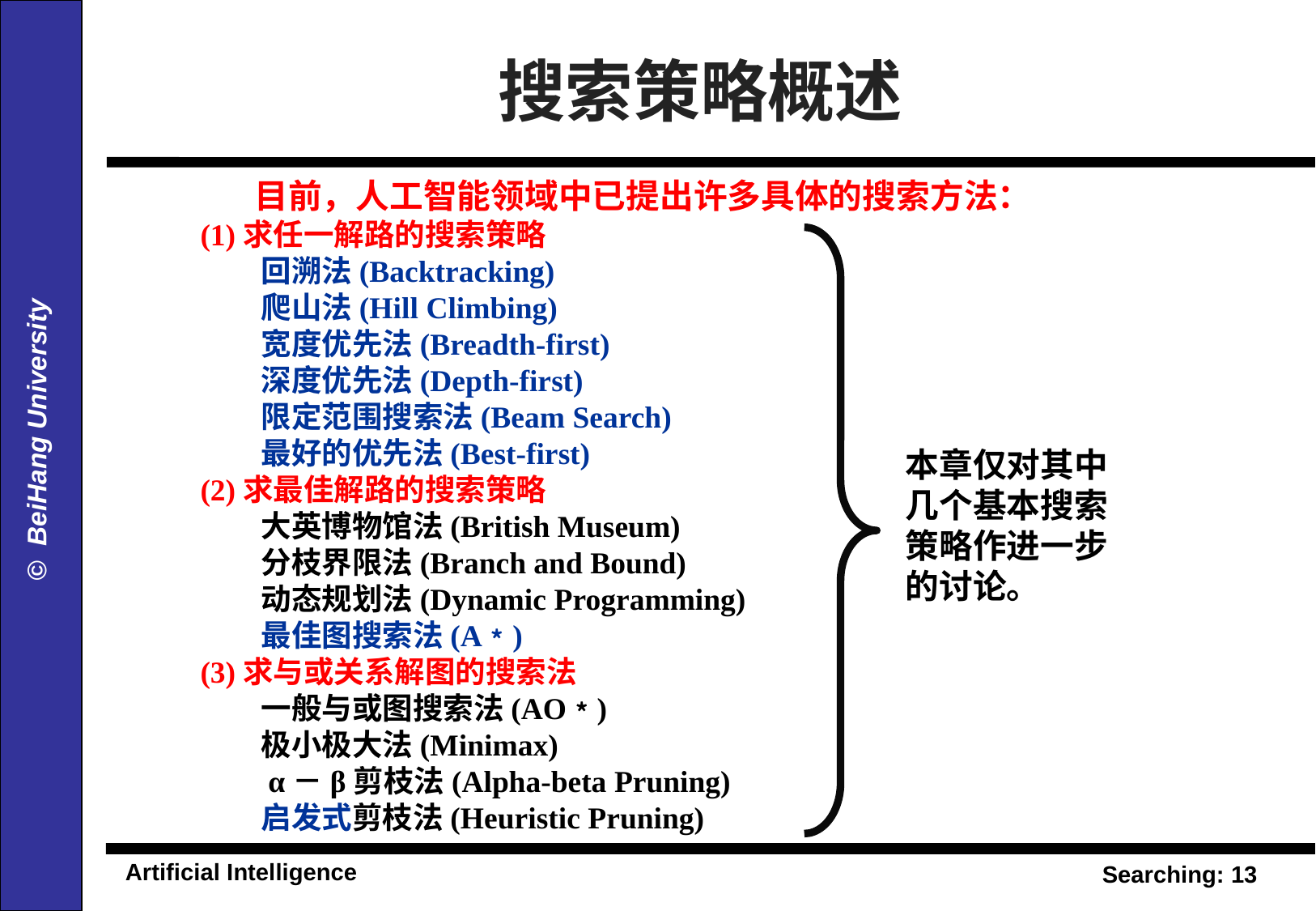

搜索策略概述
      目前，人工智能领域中已提出许多具体的搜索方法：
(1)求任一解路的搜索策略
　　回溯法(Backtracking)
　　爬山法(Hill Climbing)
　　宽度优先法(Breadth-first)
　　深度优先法(Depth-first)
　　限定范围搜索法(Beam Search)
　　最好的优先法(Best-first)
(2)求最佳解路的搜索策略
　　大英博物馆法(British Museum)
　　分枝界限法(Branch and Bound)
　　动态规划法(Dynamic Programming)
　　最佳图搜索法(A﹡)
(3)求与或关系解图的搜索法
　　一般与或图搜索法(AO﹡)
　　极小极大法(Minimax)
　　α－β剪枝法(Alpha-beta Pruning)
　　启发式剪枝法(Heuristic Pruning)

本章仅对其中几个基本搜索策略作进一步的讨论。